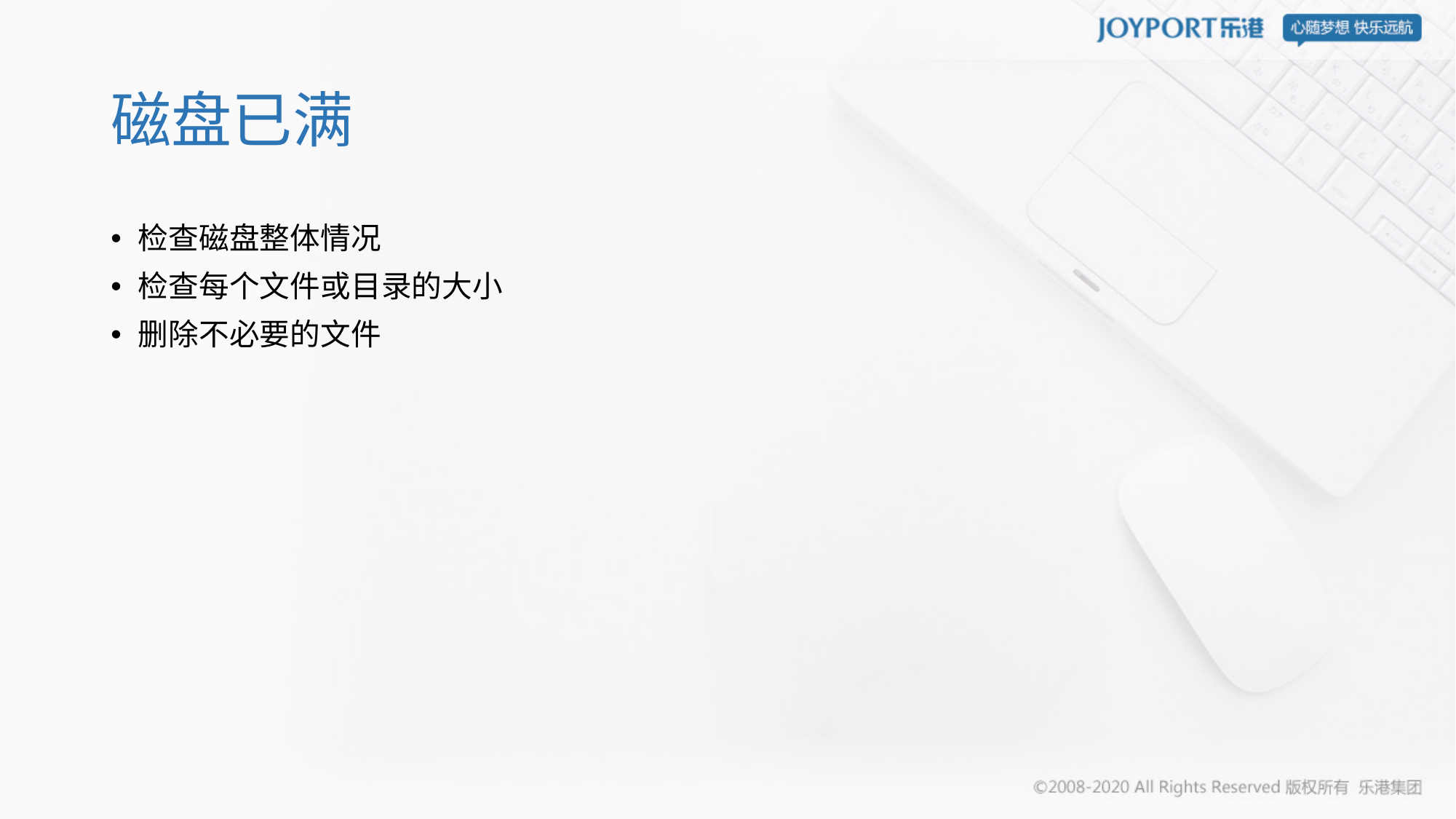

# 磁盘已满
检查磁盘整体情况
检查每个文件或目录的大小
删除不必要的文件